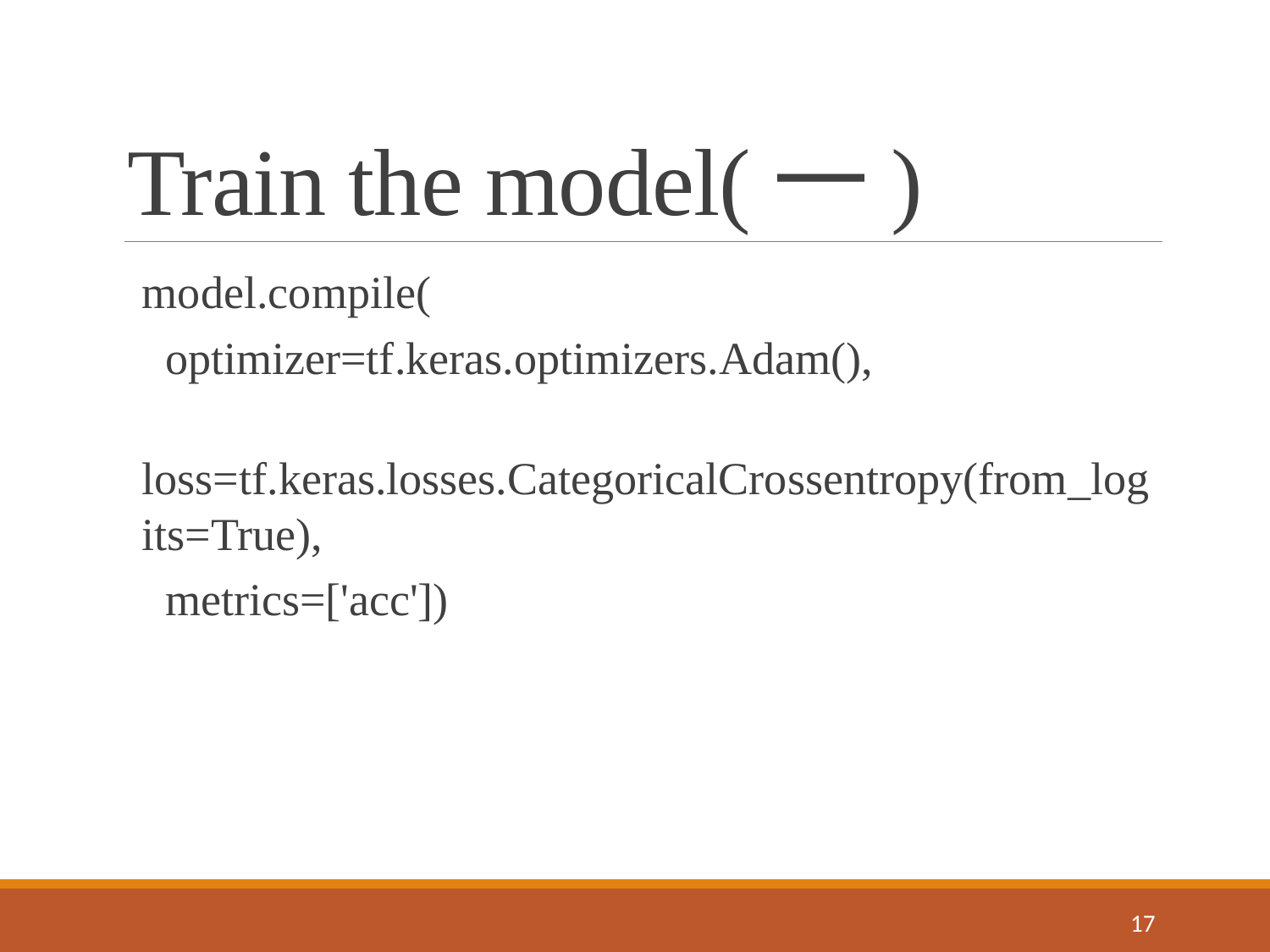

# Train the model(一)
model.compile(
  optimizer=tf.keras.optimizers.Adam(),
  loss=tf.keras.losses.CategoricalCrossentropy(from_logits=True),
  metrics=['acc'])
17